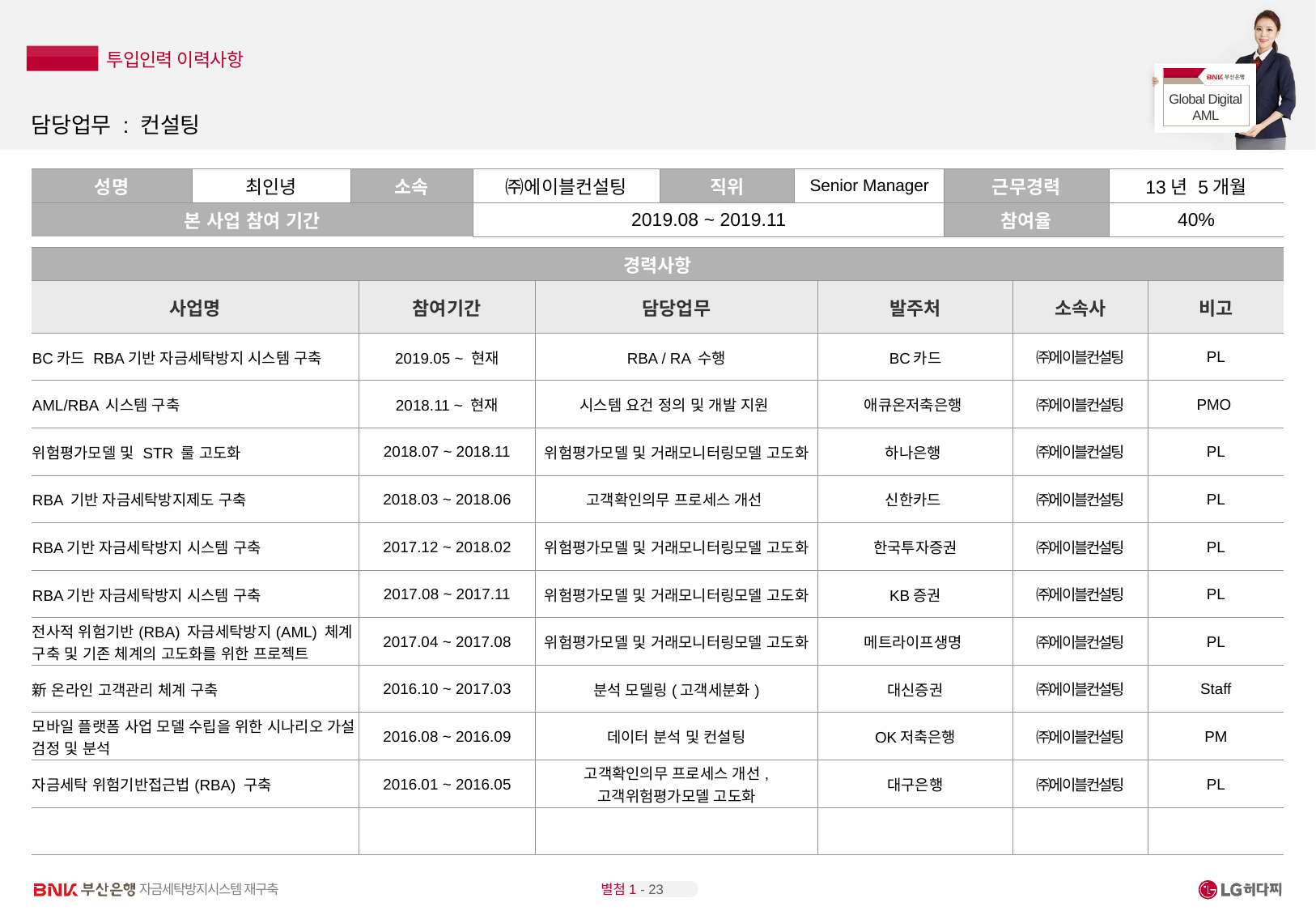

# 담당업무 : 컨설팅
| 성명 | 최인녕 | 소속 | ㈜에이블컨설팅 | 직위 | Senior Manager | 근무경력 | 13년 5개월 |
| --- | --- | --- | --- | --- | --- | --- | --- |
| 본 사업 참여 기간 |  |  | 2019.08 ~ 2019.11 |  |  | 참여율 | 40% |
| 경력사항 |  |  |  |  |  |
| --- | --- | --- | --- | --- | --- |
| 사업명 | 참여기간 | 담당업무 | 발주처 | 소속사 | 비고 |
| BC카드 RBA기반 자금세탁방지 시스템 구축 | 2019.05 ~ 현재 | RBA / RA 수행 | BC카드 | ㈜에이블컨설팅 | PL |
| AML/RBA 시스템 구축 | 2018.11 ~ 현재 | 시스템 요건 정의 및 개발 지원 | 애큐온저축은행 | ㈜에이블컨설팅 | PMO |
| 위험평가모델 및 STR 룰 고도화 | 2018.07 ~ 2018.11 | 위험평가모델 및 거래모니터링모델 고도화 | 하나은행 | ㈜에이블컨설팅 | PL |
| RBA 기반 자금세탁방지제도 구축 | 2018.03 ~ 2018.06 | 고객확인의무 프로세스 개선 | 신한카드 | ㈜에이블컨설팅 | PL |
| RBA기반 자금세탁방지 시스템 구축 | 2017.12 ~ 2018.02 | 위험평가모델 및 거래모니터링모델 고도화 | 한국투자증권 | ㈜에이블컨설팅 | PL |
| RBA기반 자금세탁방지 시스템 구축 | 2017.08 ~ 2017.11 | 위험평가모델 및 거래모니터링모델 고도화 | KB증권 | ㈜에이블컨설팅 | PL |
| 전사적 위험기반(RBA) 자금세탁방지(AML) 체계 구축 및 기존 체계의 고도화를 위한 프로젝트 | 2017.04 ~ 2017.08 | 위험평가모델 및 거래모니터링모델 고도화 | 메트라이프생명 | ㈜에이블컨설팅 | PL |
| 新 온라인 고객관리 체계 구축 | 2016.10 ~ 2017.03 | 분석 모델링(고객세분화) | 대신증권 | ㈜에이블컨설팅 | Staff |
| 모바일 플랫폼 사업 모델 수립을 위한 시나리오 가설 검정 및 분석 | 2016.08 ~ 2016.09 | 데이터 분석 및 컨설팅 | OK저축은행 | ㈜에이블컨설팅 | PM |
| 자금세탁 위험기반접근법(RBA) 구축 | 2016.01 ~ 2016.05 | 고객확인의무 프로세스 개선, 고객위험평가모델 고도화 | 대구은행 | ㈜에이블컨설팅 | PL |
|  |  |  |  |  |  |
별첨1 - 23